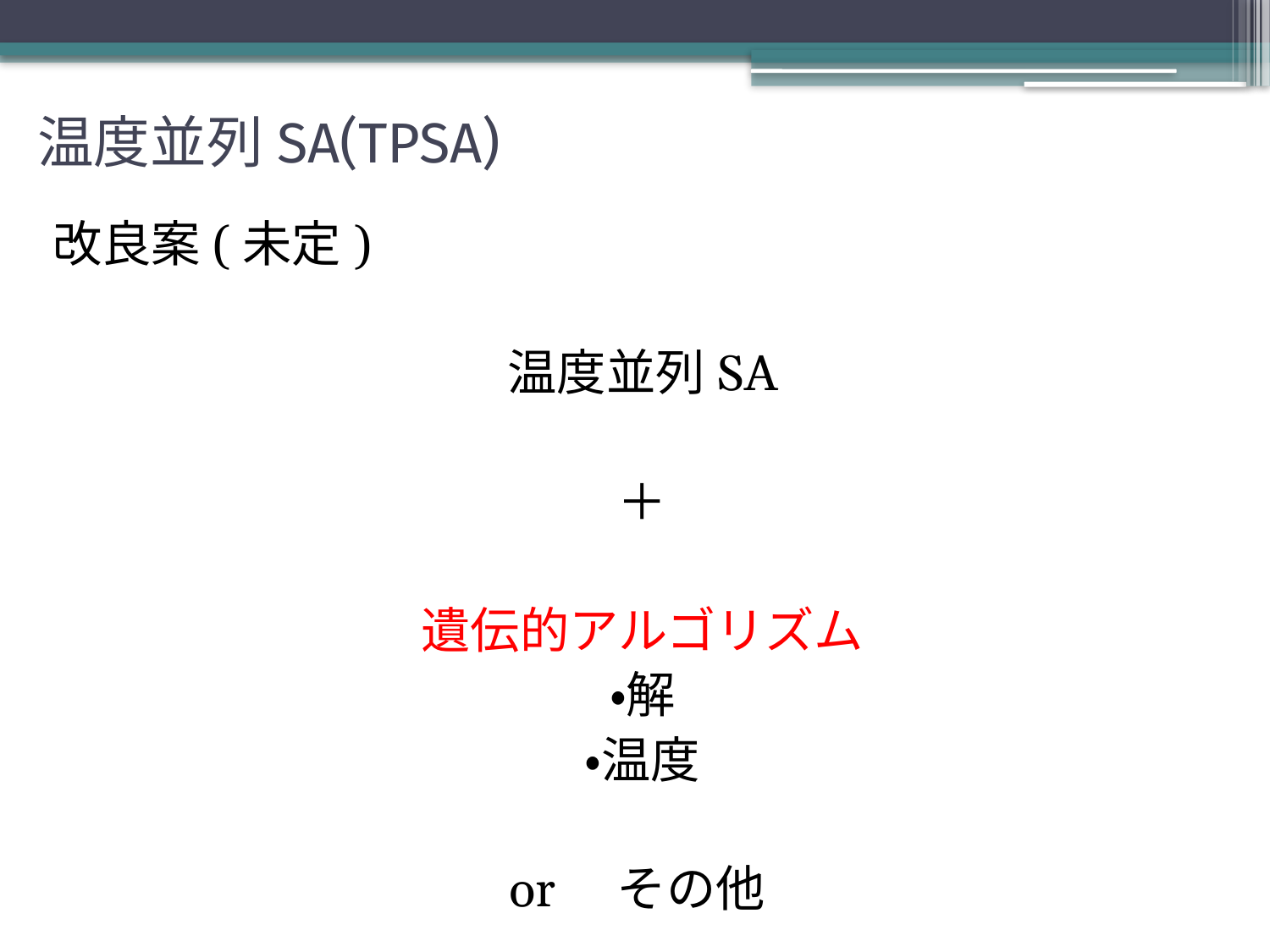

# 温度並列SA(TPSA)
改良案(未定)

温度並列SA

＋

遺伝的アルゴリズム
・解
・温度

or　その他